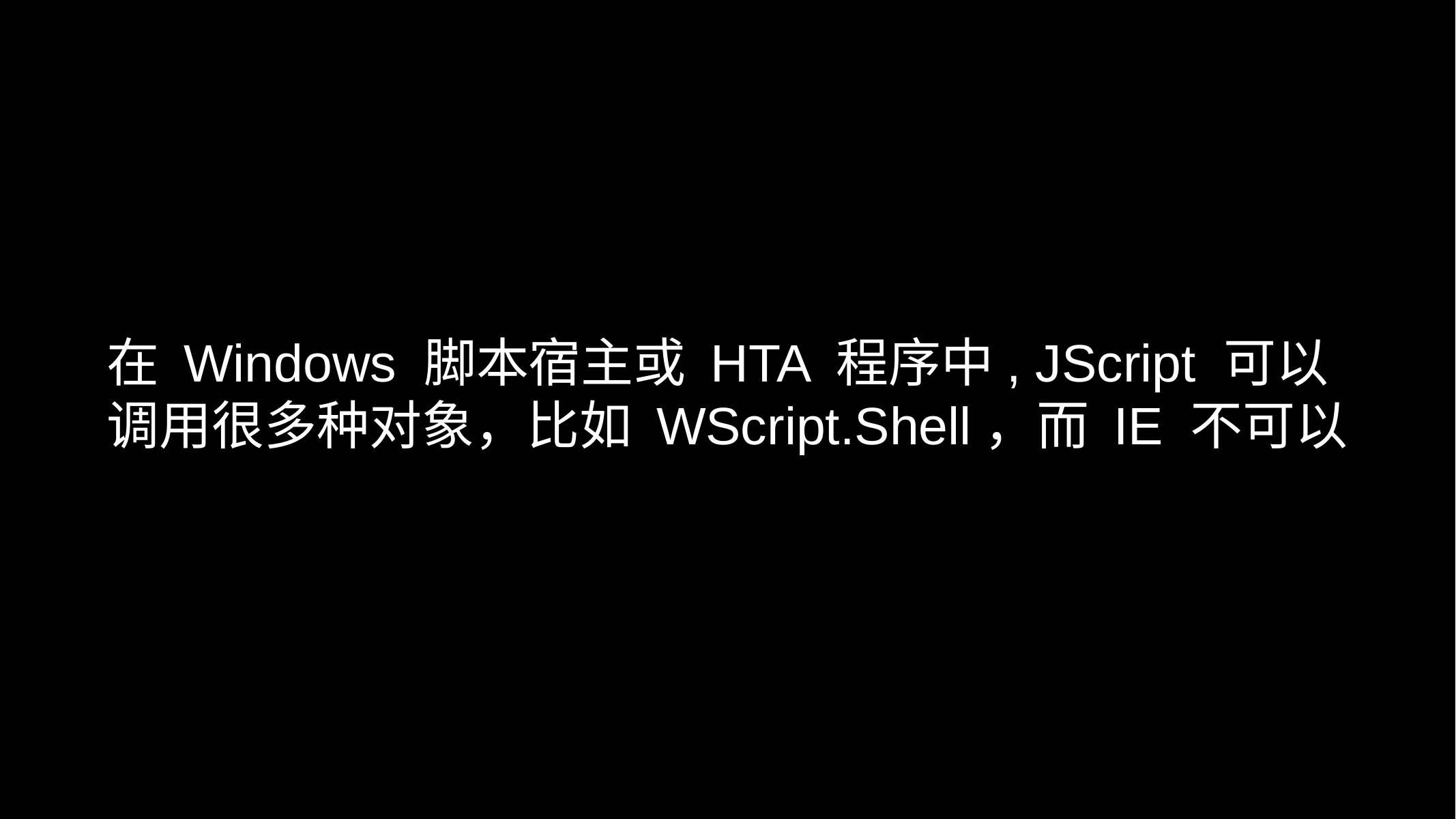

在 Windows 脚本宿主或 HTA 程序中, JScript 可以调用很多种对象，比如 WScript.Shell，而 IE 不可以